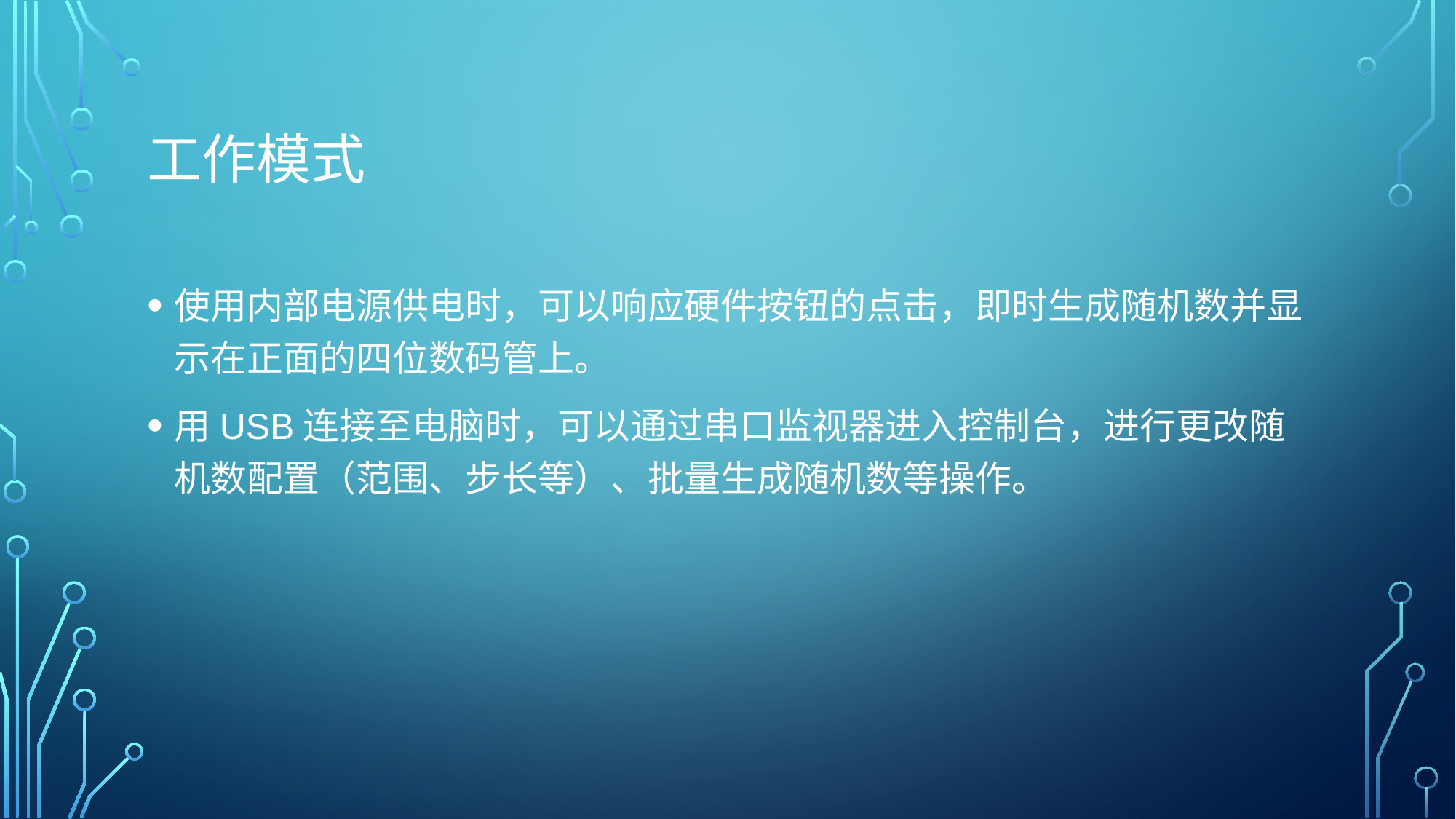

# 工作模式
使用内部电源供电时，可以响应硬件按钮的点击，即时生成随机数并显示在正面的四位数码管上。
用USB连接至电脑时，可以通过串口监视器进入控制台，进行更改随机数配置（范围、步长等）、批量生成随机数等操作。